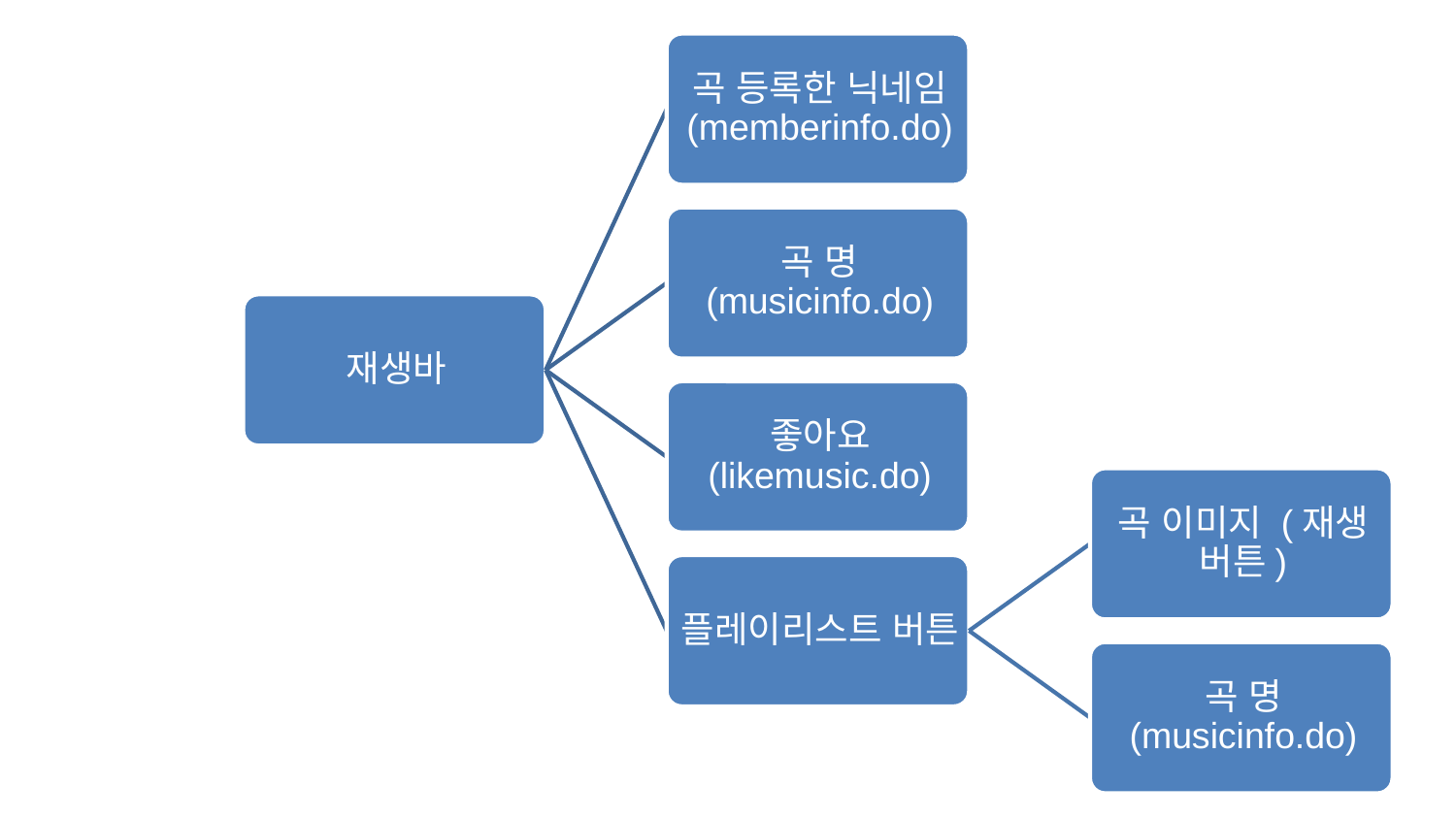

재생바

곡 등록한 닉네임 (memberinfo.do)

곡 명 (musicinfo.do)

좋아요 (likemusic.do)

플레이리스트 버튼

곡 이미지 (재생 버튼)

곡 명 (musicinfo.do)